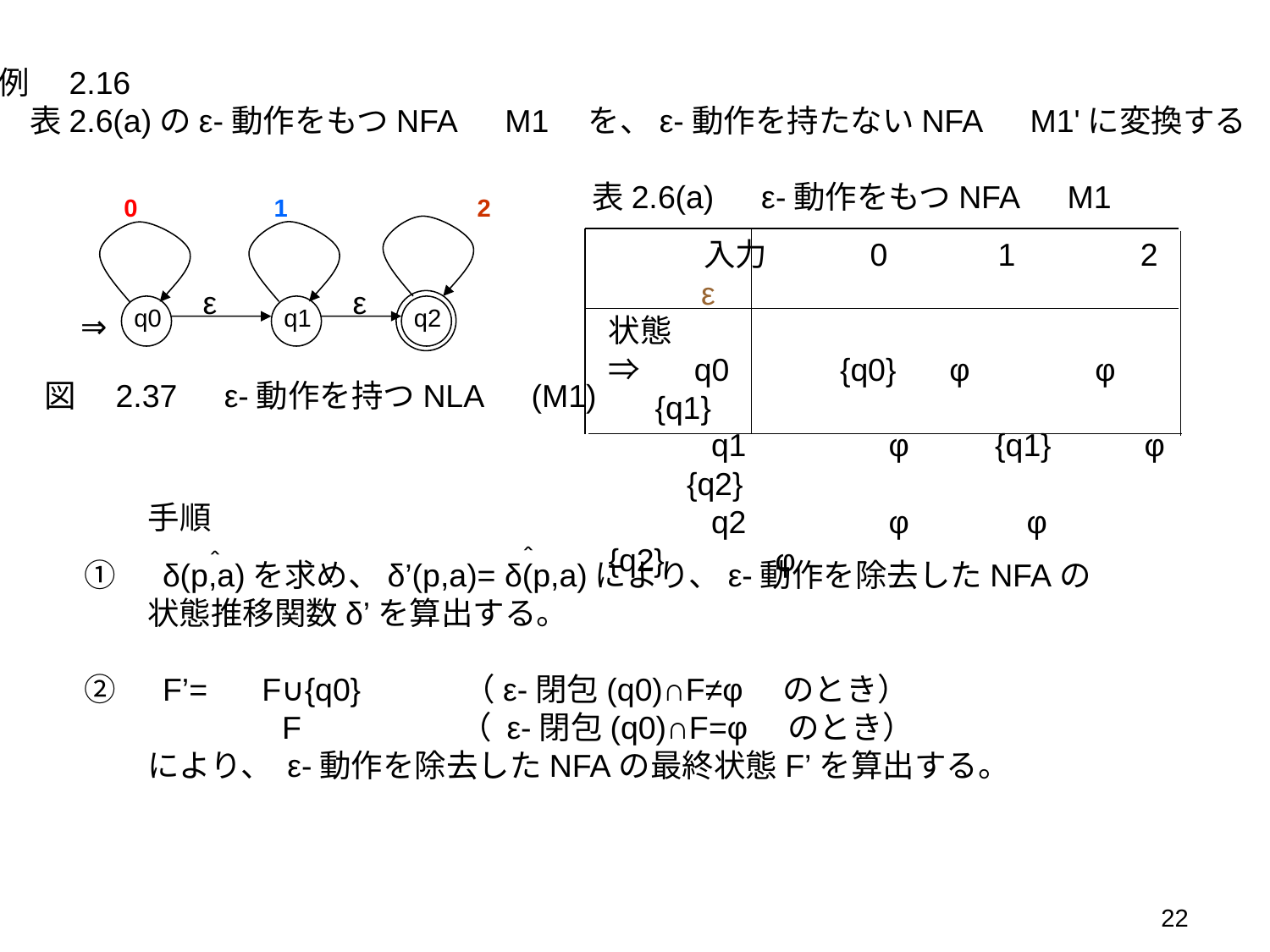

例　2.16
　表2.6(a)のε-動作をもつNFA　M1　を、ε-動作を持たないNFA　M1'に変換する
表2.6(a)　ε-動作をもつNFA　M1
0
1
2

　　　入力　　　0　　　1　　　  2　　　   ε
状態
⇒　 q0　　　{q0}      φ　　　  φ　　　 {q1}
　　　q1　　　　φ　　 {q1}　　  φ　　　 {q2}
　　　q2　　　　φ　　　 φ　　　{q2}　　　φ
ε
ε

q0

q1

q2
⇒

図　2.37　ε-動作を持つNLA　(M1)

①　δ(p,a)を求め、δ’(p,a)= δ(p,a)により、ε-動作を除去したNFAの
　　状態推移関数δ’を算出する。

②　F’=　 F∪{q0}　　　（ε-閉包(q0)∩F≠φ　のとき）
　　　　　　F                 （ ε-閉包(q0)∩F=φ　のとき）
　　により、 ε-動作を除去したNFAの最終状態F’を算出する。
手順
　＾
　＾
22